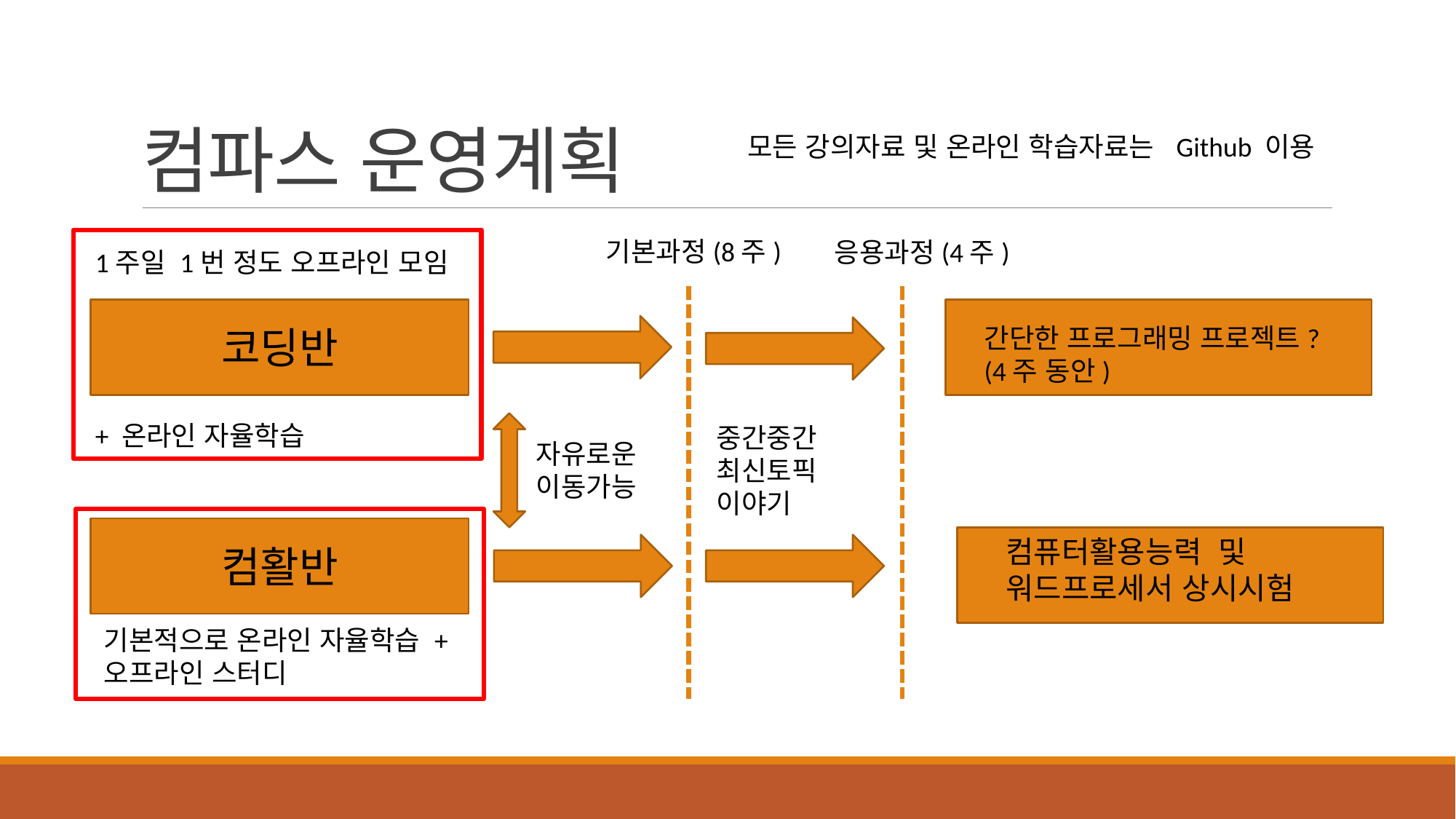

# 컴파스 운영계획
모든 강의자료 및 온라인 학습자료는  Github 이용
 기본과정(8주)

 응용과정(4주)
1주일 1번 정도 오프라인 모임

코딩반

간단한 프로그래밍 프로젝트?
(4주 동안)

+ 온라인 자율학습
중간중간
최신토픽
이야기
자유로운
이동가능

컴퓨터활용능력  및 워드프로세서 상시시험
컴활반

기본적으로 온라인 자율학습 + 오프라인 스터디